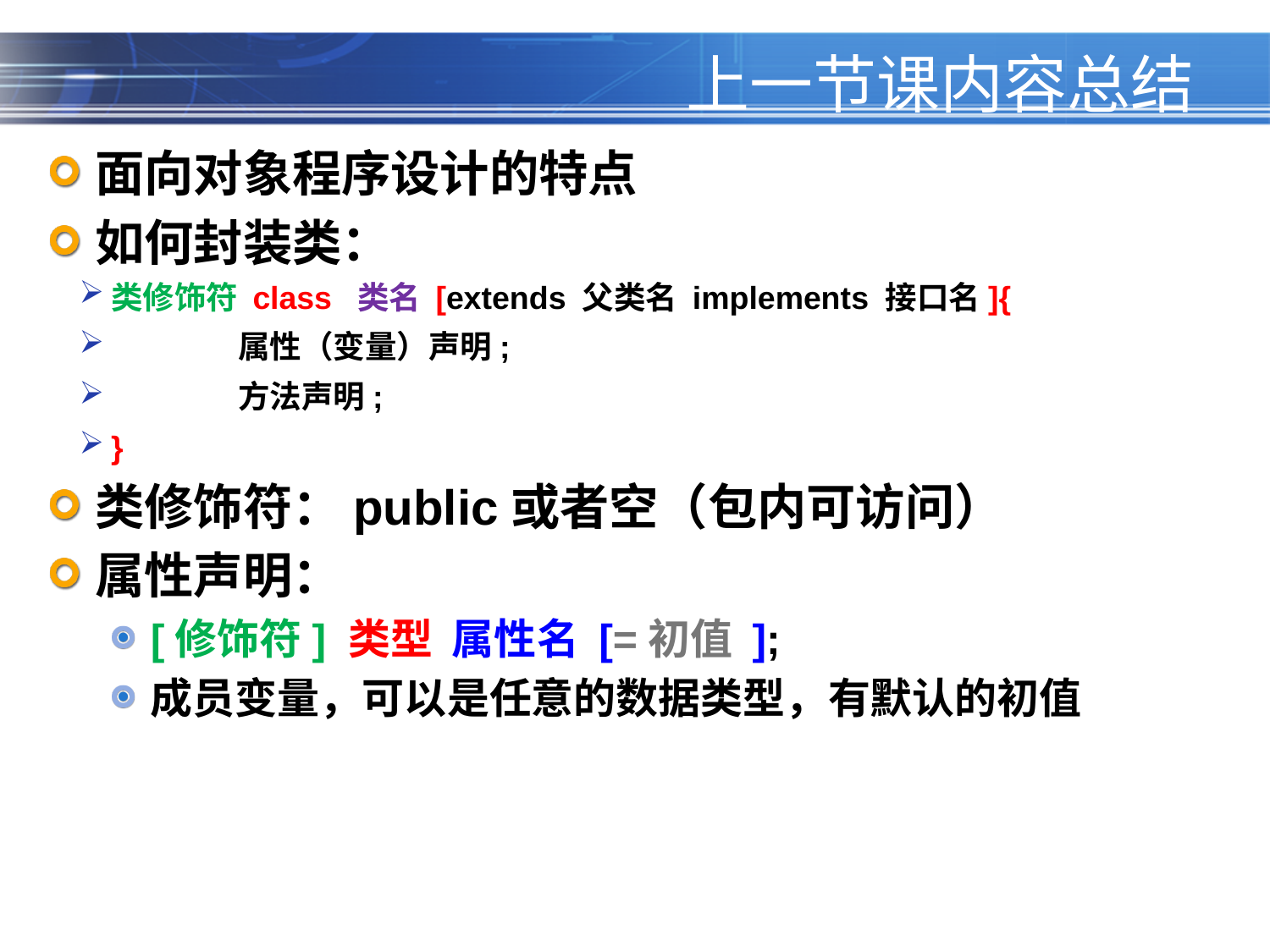

# 上一节课内容总结
面向对象程序设计的特点
如何封装类：
类修饰符 class  类名 [extends 父类名 implements 接口名]{
	属性（变量）声明;
	方法声明;
}
类修饰符：public或者空（包内可访问）
属性声明：
[修饰符] 类型  属性名 [=初值 ];
成员变量，可以是任意的数据类型，有默认的初值